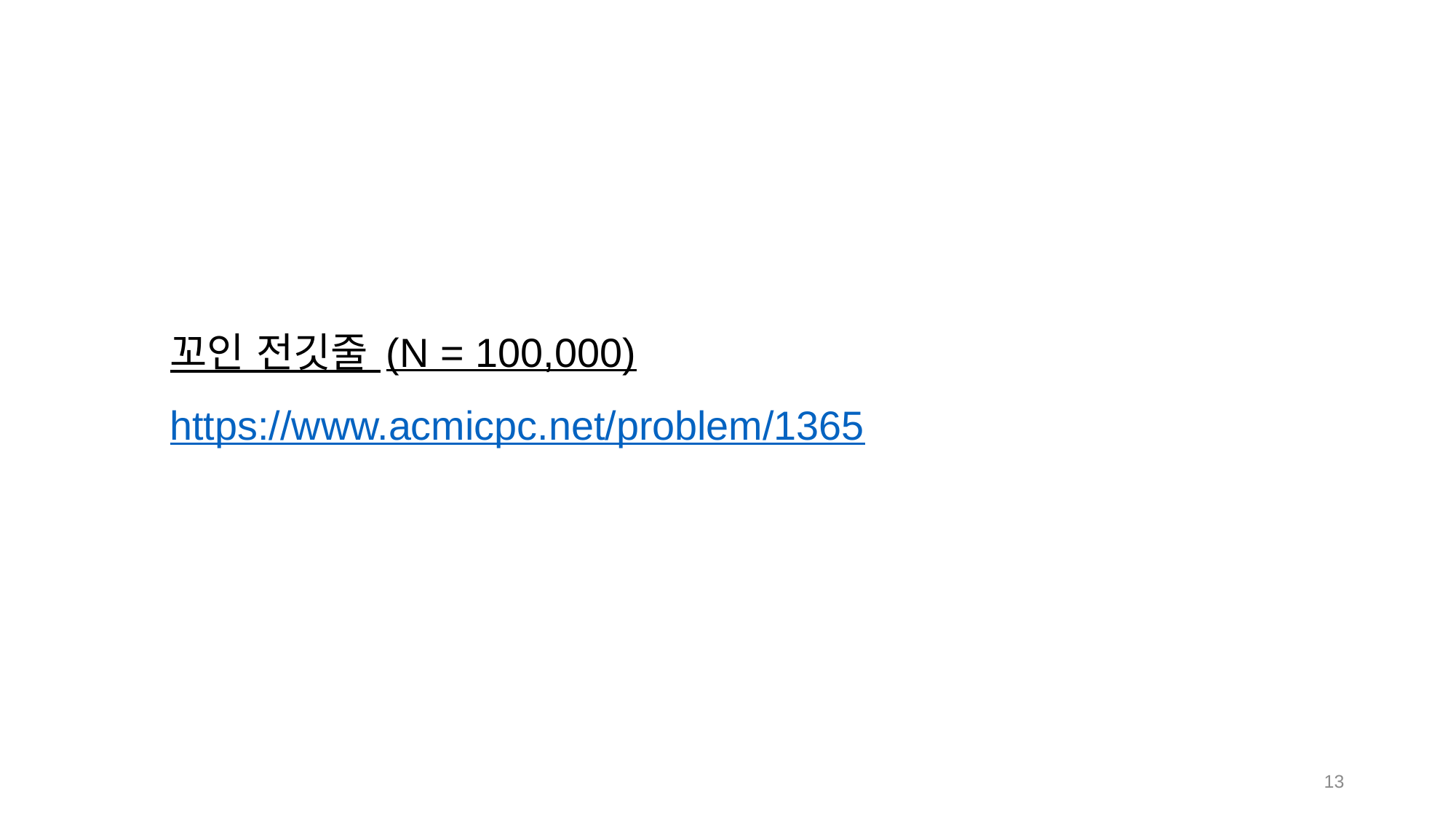

# 꼬인 전깃줄 (N = 100,000) https://www.acmicpc.net/problem/1365
13